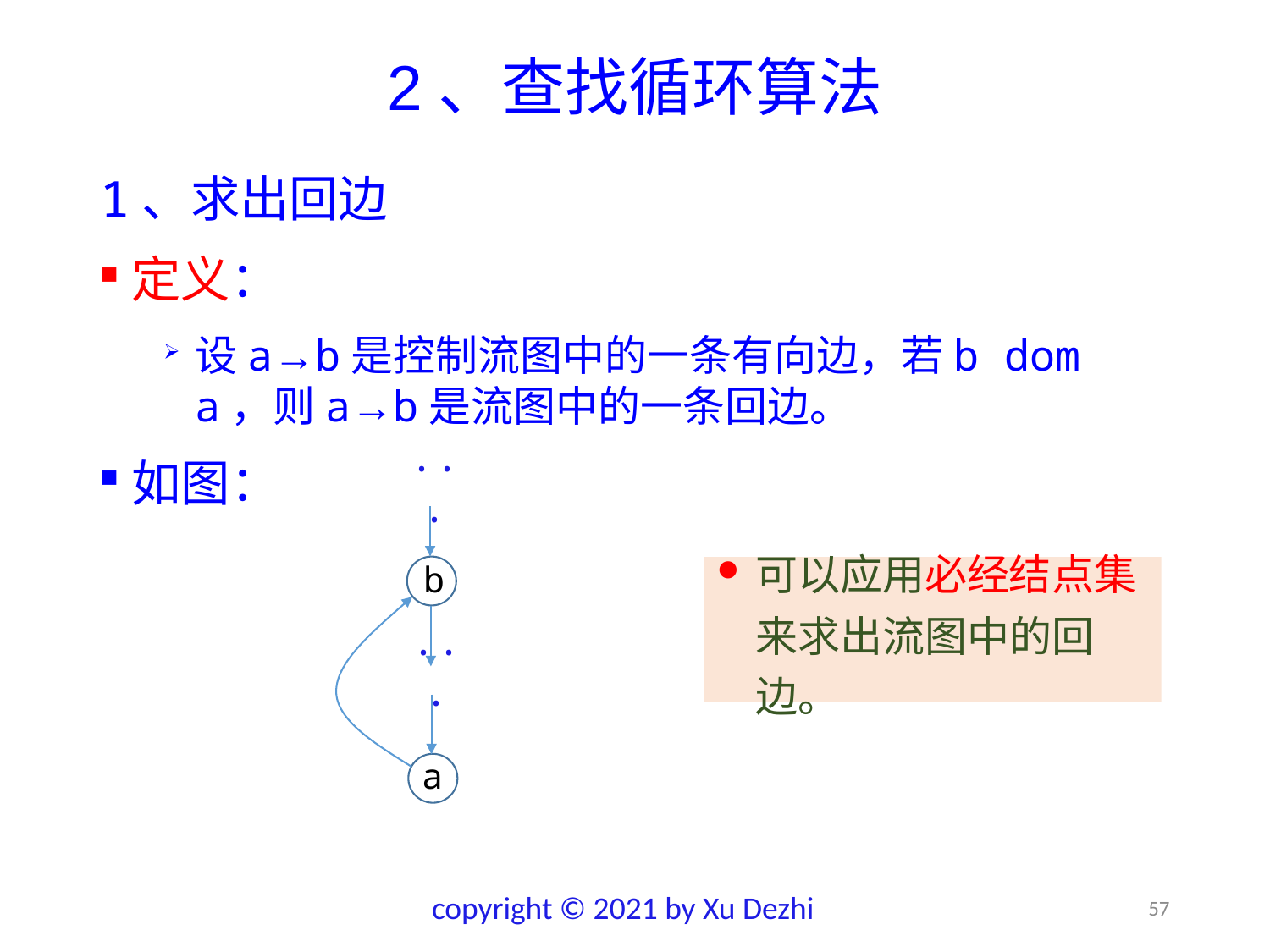

# 2、查找循环算法
1、求出回边
定义：
设a→b是控制流图中的一条有向边，若b dom a，则a→b是流图中的一条回边。
如图：
...

b

a
...
可以应用必经结点集来求出流图中的回边。
copyright © 2021 by Xu Dezhi
57